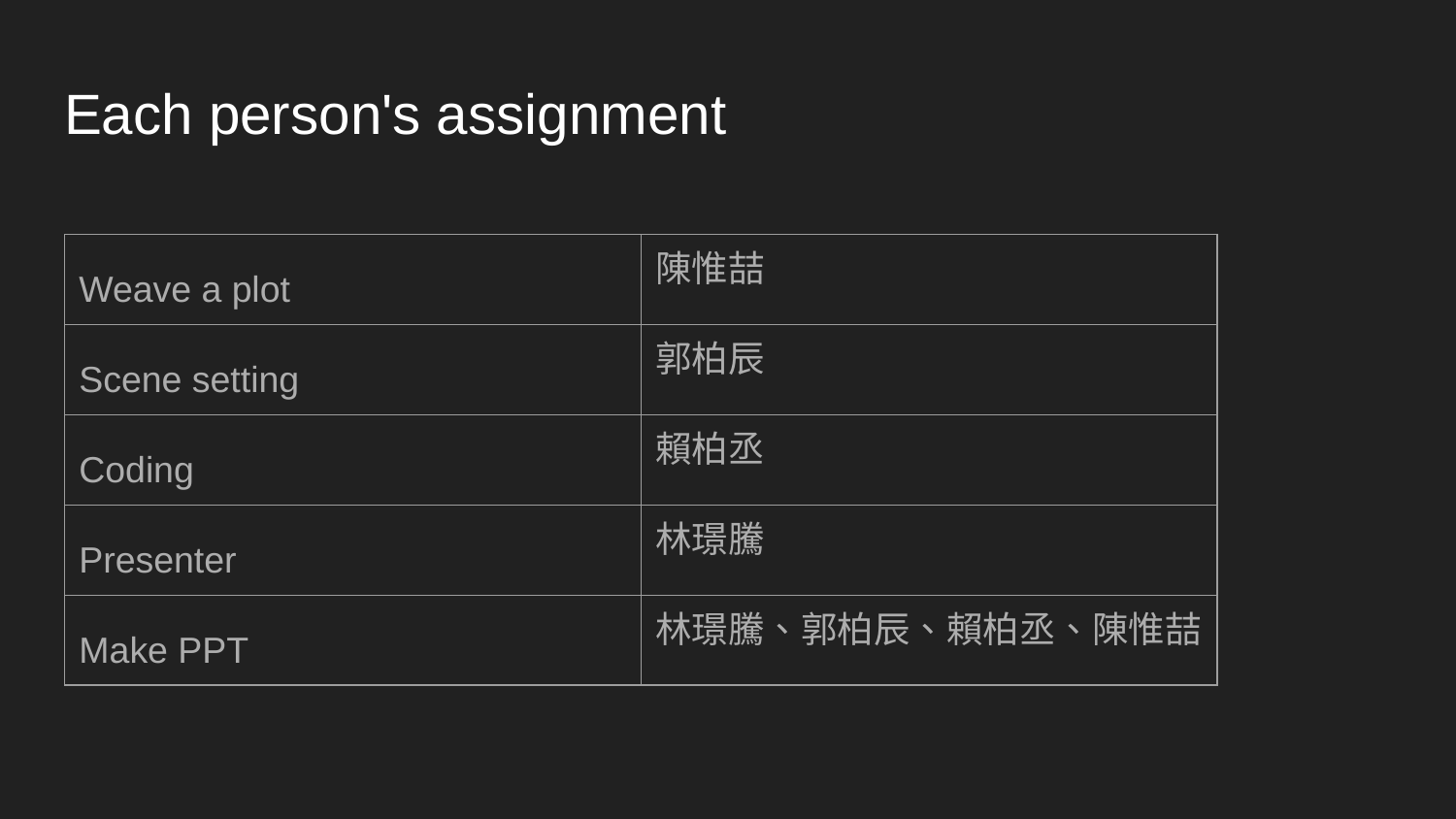

# Each person's assignment

| Weave a plot | 陳惟喆 |
| --- | --- |
| Scene setting | 郭柏辰 |
| Coding | 賴柏丞 |
| Presenter | 林璟騰 |
| Make PPT | 林璟騰、郭柏辰、賴柏丞、陳惟喆 |